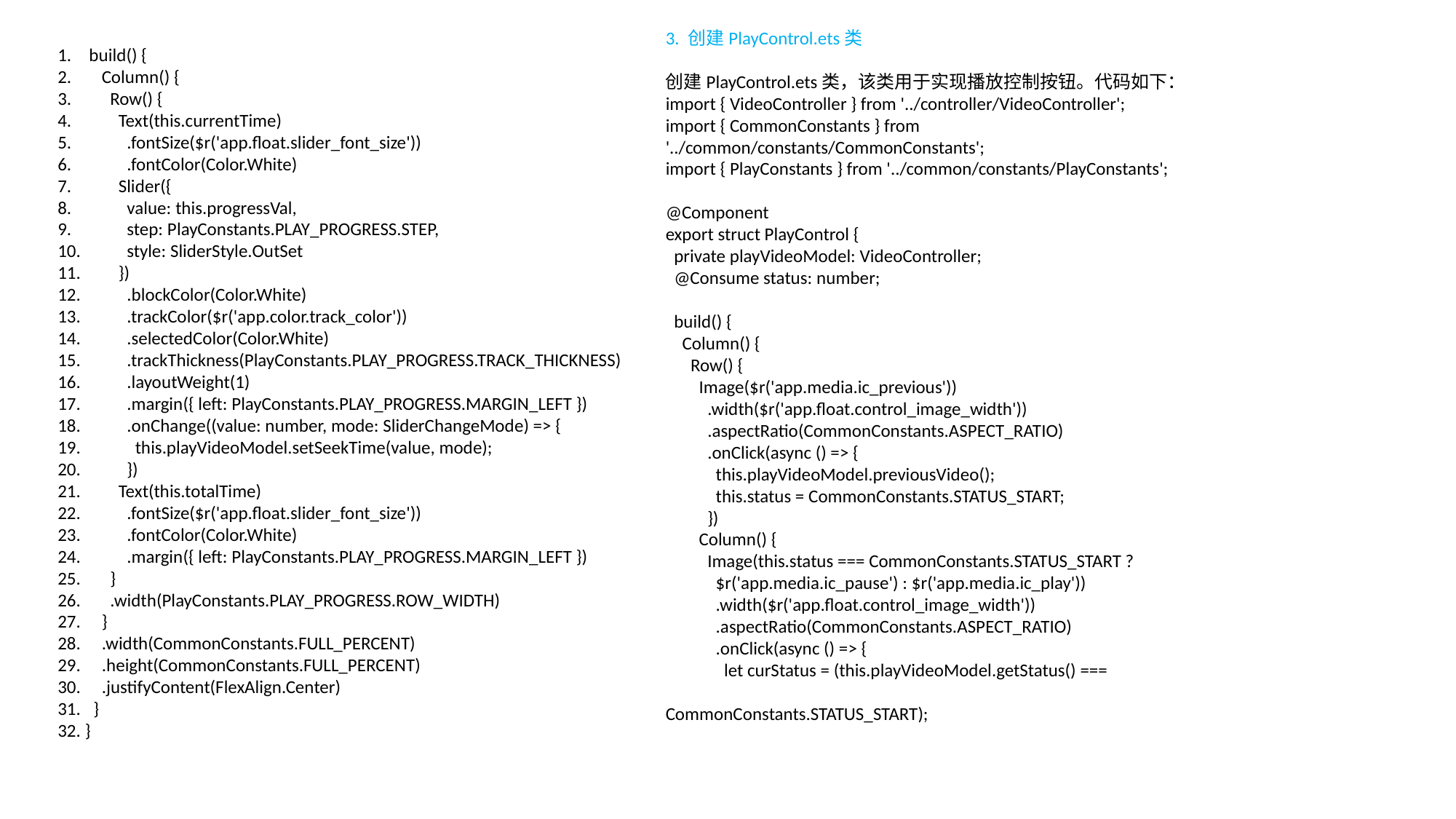

3. 创建PlayControl.ets类

创建PlayControl.ets类，该类用于实现播放控制按钮。代码如下：
import { VideoController } from '../controller/VideoController';
import { CommonConstants } from '../common/constants/CommonConstants';
import { PlayConstants } from '../common/constants/PlayConstants';

@Component
export struct PlayControl {
  private playVideoModel: VideoController;
  @Consume status: number;

  build() {
    Column() {
      Row() {
        Image($r('app.media.ic_previous'))
          .width($r('app.float.control_image_width'))
          .aspectRatio(CommonConstants.ASPECT_RATIO)
          .onClick(async () => {
            this.playVideoModel.previousVideo();
            this.status = CommonConstants.STATUS_START;
          })
        Column() {
          Image(this.status === CommonConstants.STATUS_START ?
            $r('app.media.ic_pause') : $r('app.media.ic_play'))
            .width($r('app.float.control_image_width'))
            .aspectRatio(CommonConstants.ASPECT_RATIO)
            .onClick(async () => {
              let curStatus = (this.playVideoModel.getStatus() ===

CommonConstants.STATUS_START);
 build() {
    Column() {
      Row() {
        Text(this.currentTime)
          .fontSize($r('app.float.slider_font_size'))
          .fontColor(Color.White)
        Slider({
          value: this.progressVal,
          step: PlayConstants.PLAY_PROGRESS.STEP,
          style: SliderStyle.OutSet
        })
          .blockColor(Color.White)
          .trackColor($r('app.color.track_color'))
          .selectedColor(Color.White)
          .trackThickness(PlayConstants.PLAY_PROGRESS.TRACK_THICKNESS)
          .layoutWeight(1)
          .margin({ left: PlayConstants.PLAY_PROGRESS.MARGIN_LEFT })
          .onChange((value: number, mode: SliderChangeMode) => {
            this.playVideoModel.setSeekTime(value, mode);
          })
        Text(this.totalTime)
          .fontSize($r('app.float.slider_font_size'))
          .fontColor(Color.White)
          .margin({ left: PlayConstants.PLAY_PROGRESS.MARGIN_LEFT })
      }
      .width(PlayConstants.PLAY_PROGRESS.ROW_WIDTH)
    }
    .width(CommonConstants.FULL_PERCENT)
    .height(CommonConstants.FULL_PERCENT)
    .justifyContent(FlexAlign.Center)
  }
}